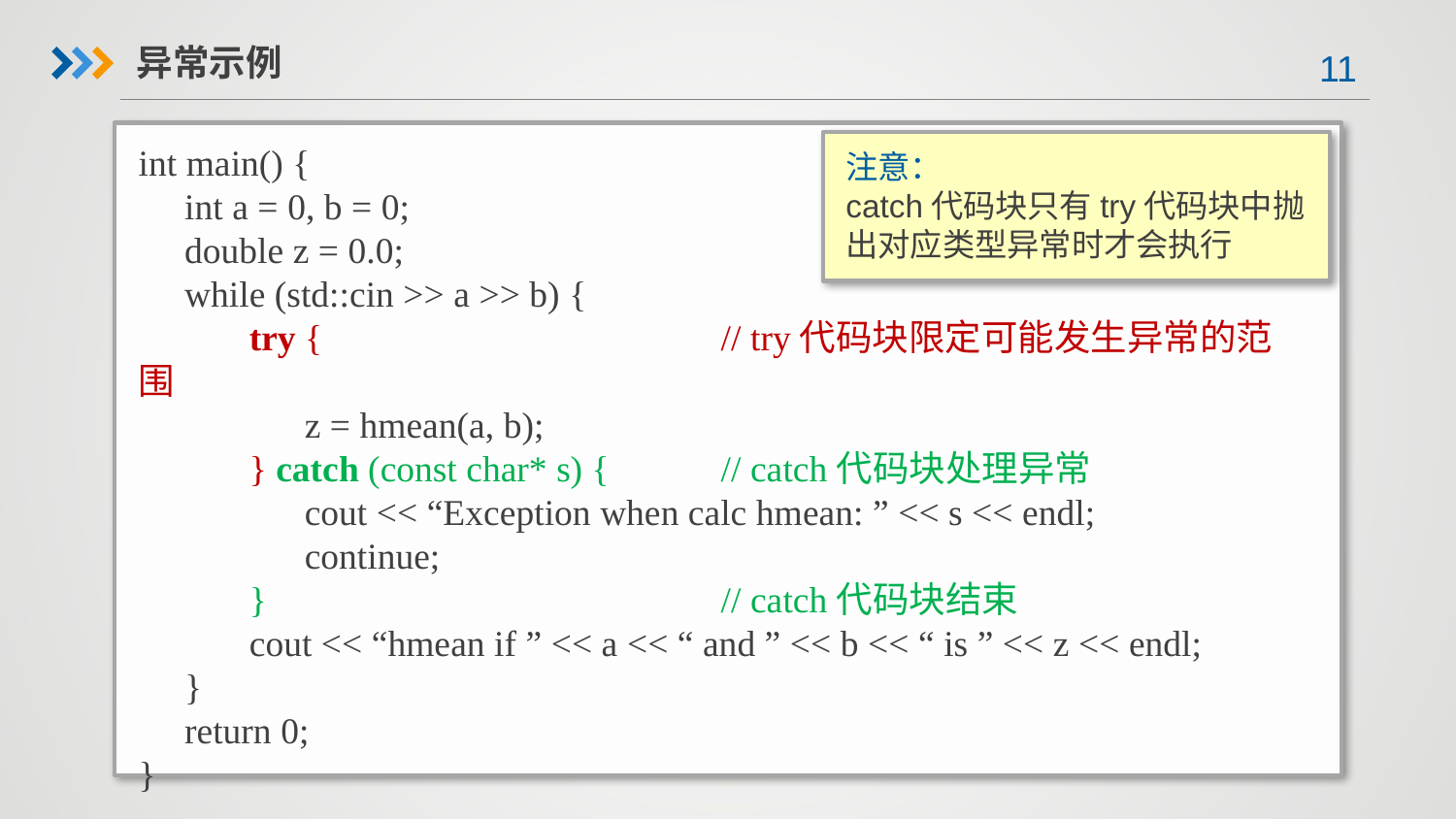

异常示例

int main() {
     int a = 0, b = 0;
     double z = 0.0;
     while (std::cin >> a >> b) {
            try {			// try代码块限定可能发生异常的范围
                  z = hmean(a, b);
            } catch (const char* s) {	// catch代码块处理异常
                  cout << “Exception when calc hmean: ” << s << endl;
                  continue;
            }				// catch代码块结束
            cout << “hmean if ” << a << “ and ” << b << “ is ” << z << endl;
     }
     return 0;
}

注意：
catch代码块只有try代码块中抛出对应类型异常时才会执行